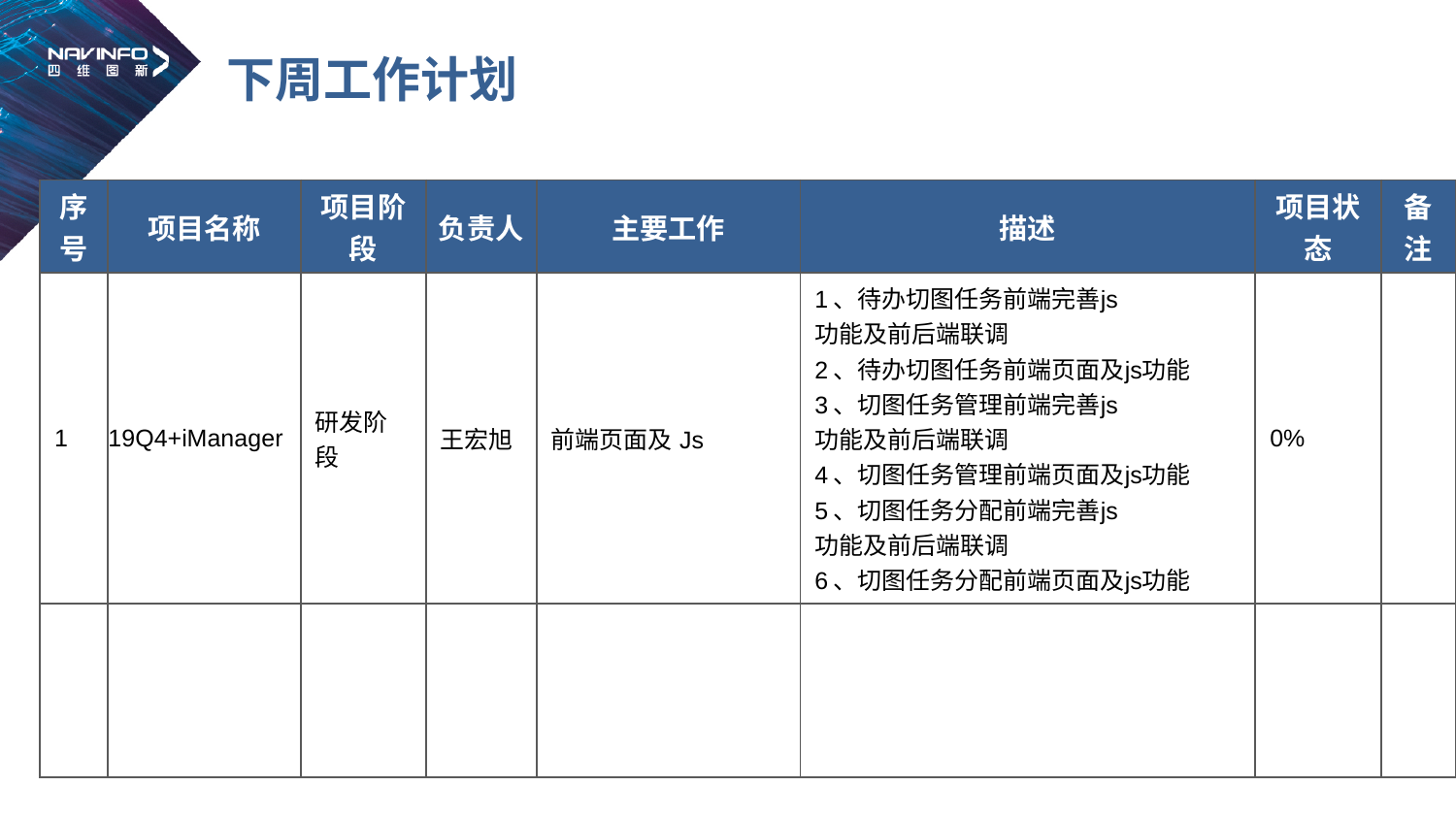

# 下周工作计划
| 序号 | 项目名称 | 项目阶段 | 负责人 | 主要工作 | 描述 | 项目状态 | 备注 |
| --- | --- | --- | --- | --- | --- | --- | --- |
| 1 | 19Q4+iManager | 研发阶段 | 王宏旭 | 前端页面及Js | 1、待办切图任务前端完善js功能及前后端联调 2、待办切图任务前端页面及js功能 3、切图任务管理前端完善js功能及前后端联调 4、切图任务管理前端页面及js功能 5、切图任务分配前端完善js功能及前后端联调  6、切图任务分配前端页面及js功能 | 0% |  |
|  |  |  |  |  |  |  |  |